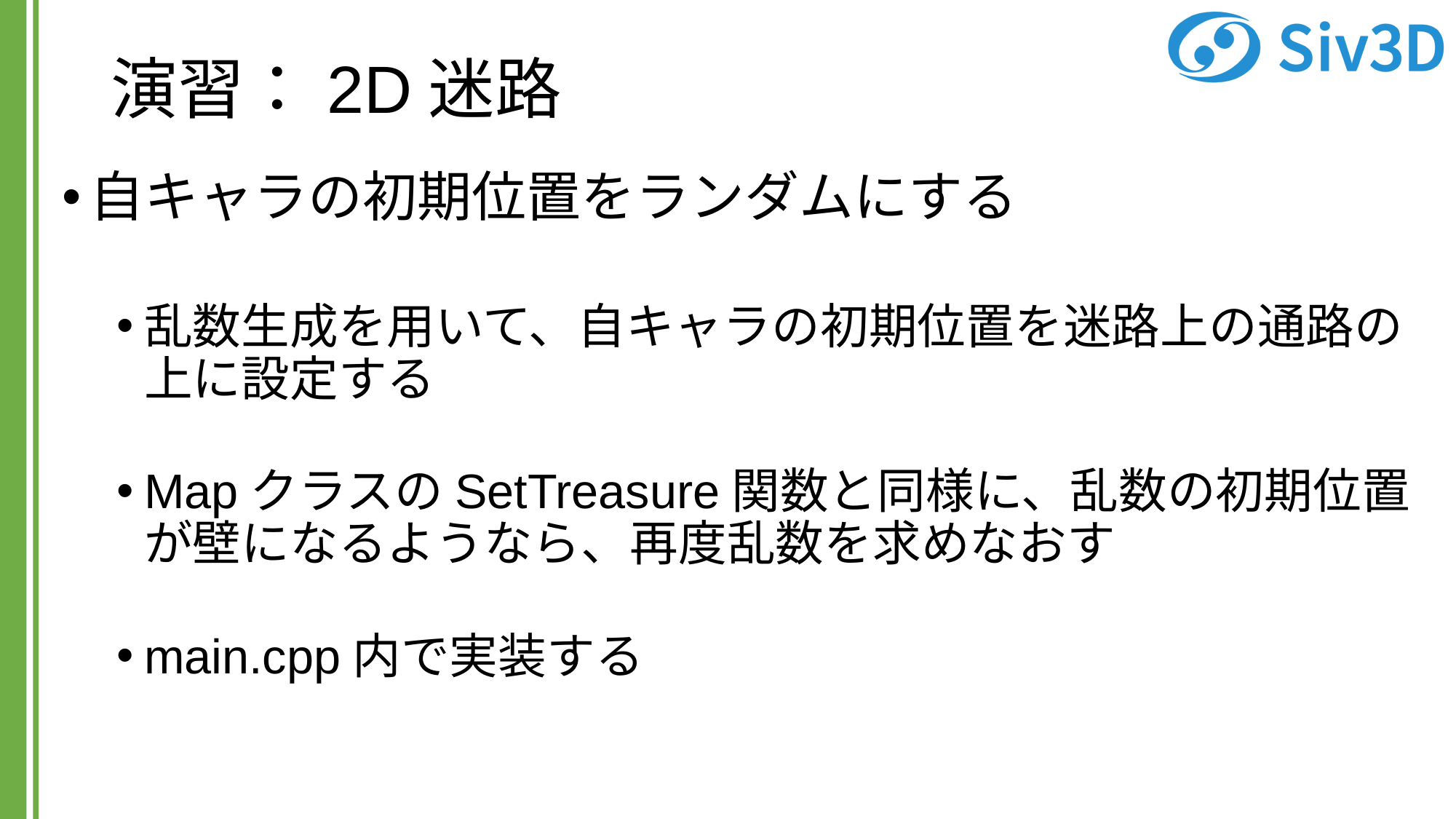

# 演習：2D迷路
自キャラの初期位置をランダムにする
乱数生成を用いて、自キャラの初期位置を迷路上の通路の上に設定する
MapクラスのSetTreasure関数と同様に、乱数の初期位置が壁になるようなら、再度乱数を求めなおす
main.cpp内で実装する